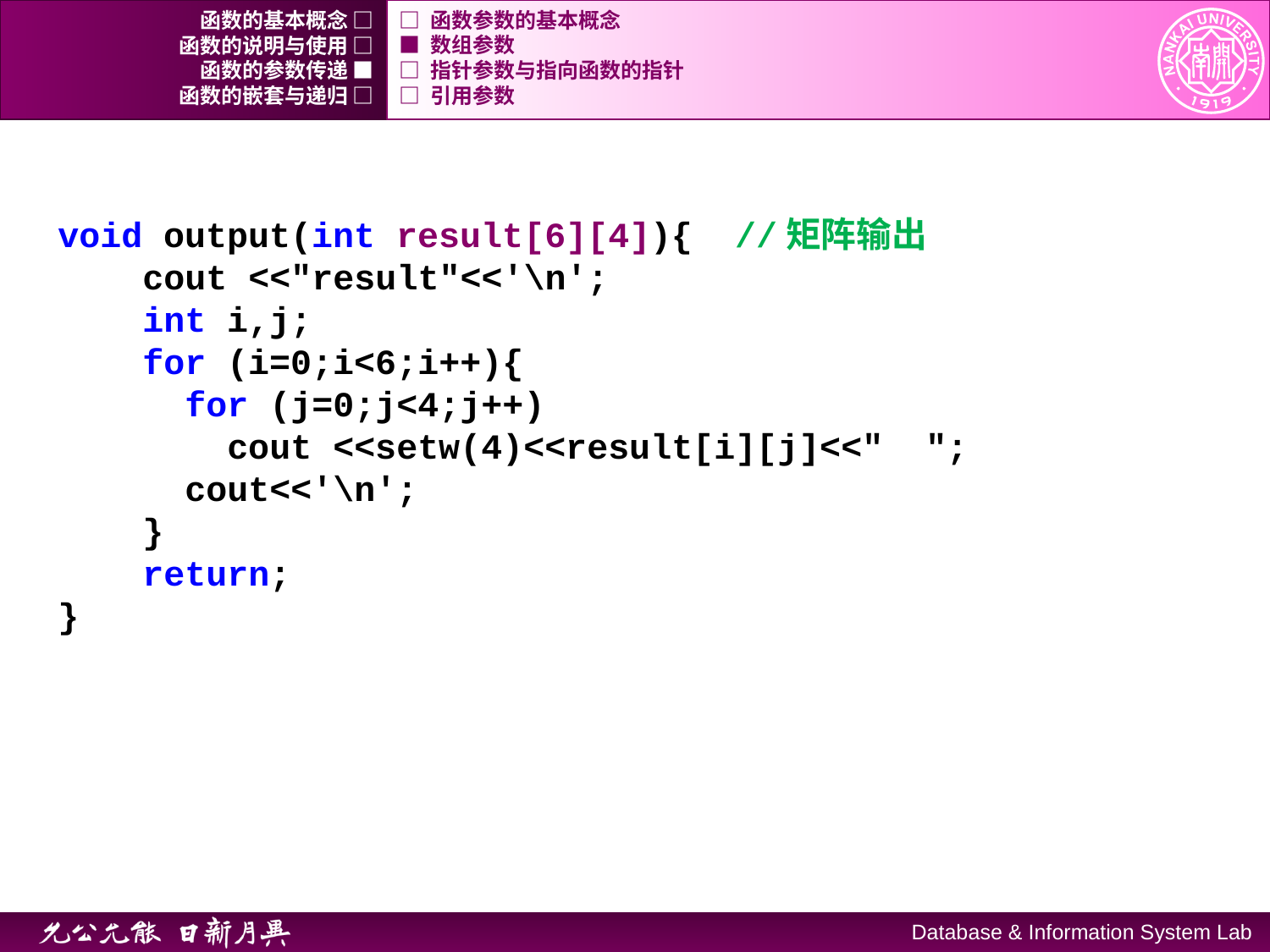

函数的基本概念 □
□ 函数参数的基本概念
函数的说明与使用 □
■ 数组参数
函数的参数传递 ■
□ 指针参数与指向函数的指针
函数的嵌套与递归 □
□ 引用参数
void output(int result[6][4]){  //矩阵输出
    cout <<"result"<<'\n';
    int i,j;
    for (i=0;i<6;i++){
      for (j=0;j<4;j++)
        cout <<setw(4)<<result[i][j]<<"  ";
      cout<<'\n';
    }
    return;
}